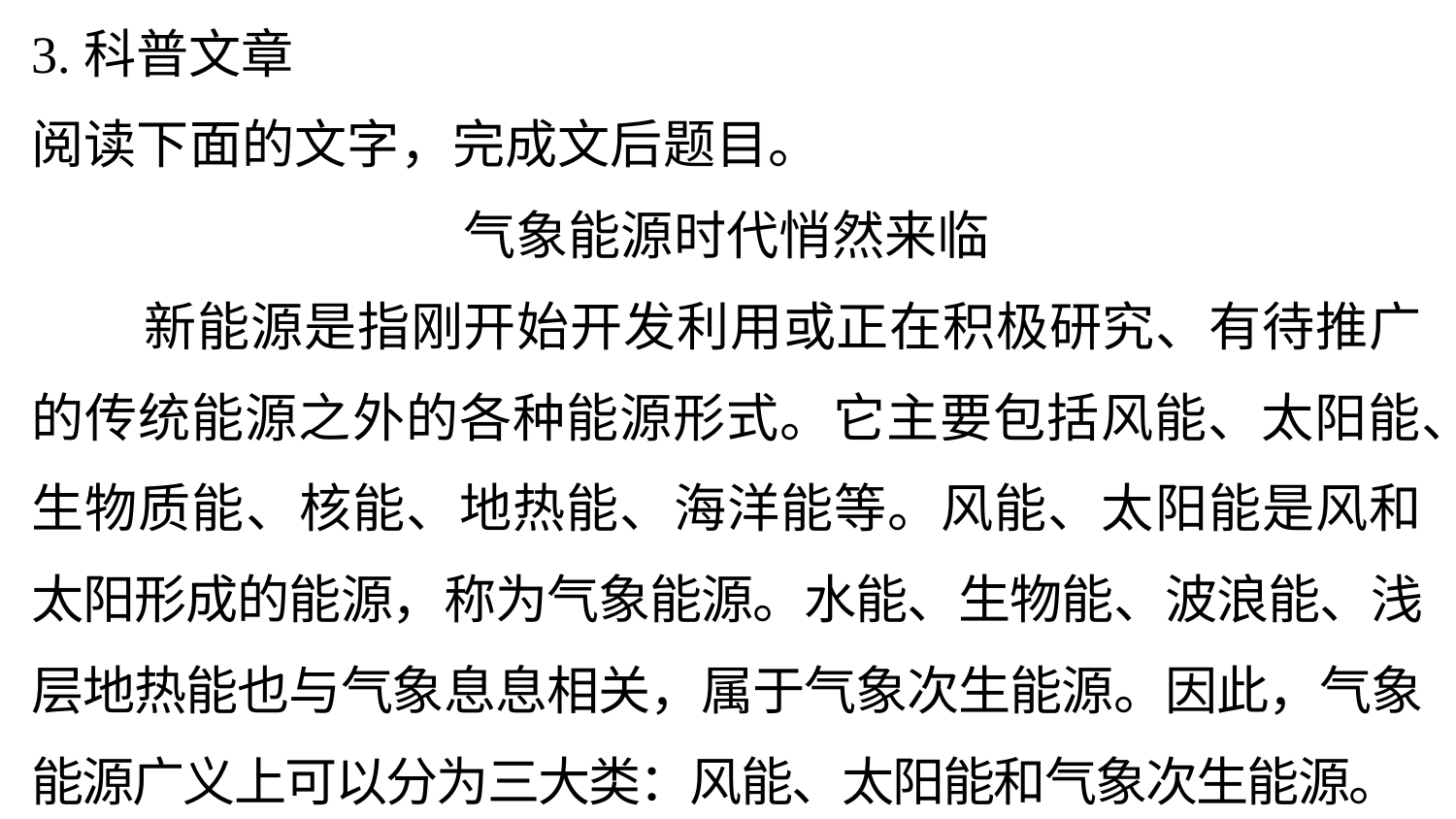

3.科普文章
阅读下面的文字，完成文后题目。
气象能源时代悄然来临
        新能源是指刚开始开发利用或正在积极研究、有待推广的传统能源之外的各种能源形式。它主要包括风能、太阳能、生物质能、核能、地热能、海洋能等。风能、太阳能是风和太阳形成的能源，称为气象能源。水能、生物能、波浪能、浅层地热能也与气象息息相关，属于气象次生能源。因此，气象能源广义上可以分为三大类：风能、太阳能和气象次生能源。